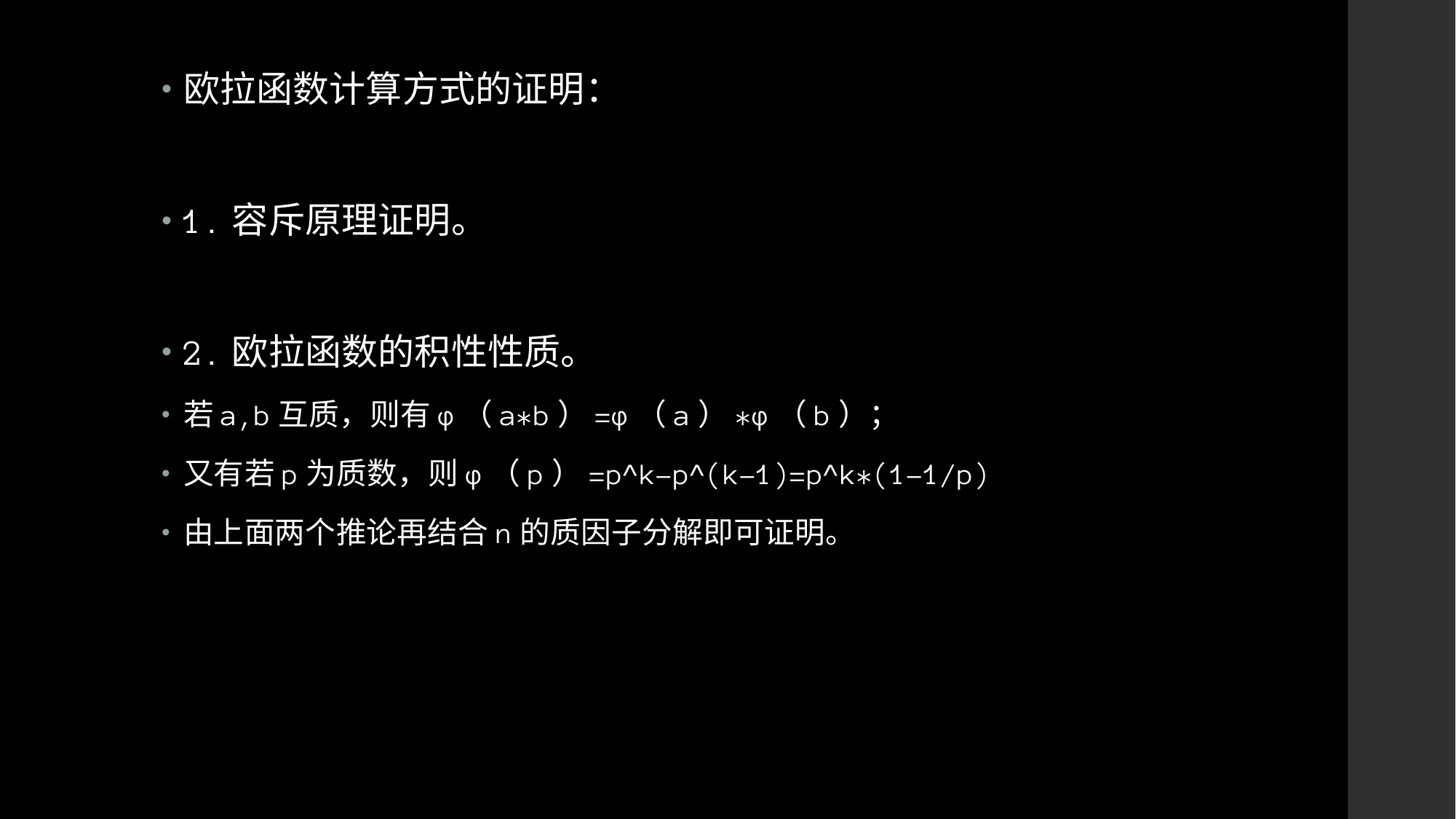

欧拉函数计算方式的证明：

1.容斥原理证明。

2.欧拉函数的积性性质。
若a,b互质，则有φ（a*b）=φ（a）*φ（b）；
又有若p为质数，则φ（p）=p^k-p^(k-1)=p^k*(1-1/p)
由上面两个推论再结合n的质因子分解即可证明。
14